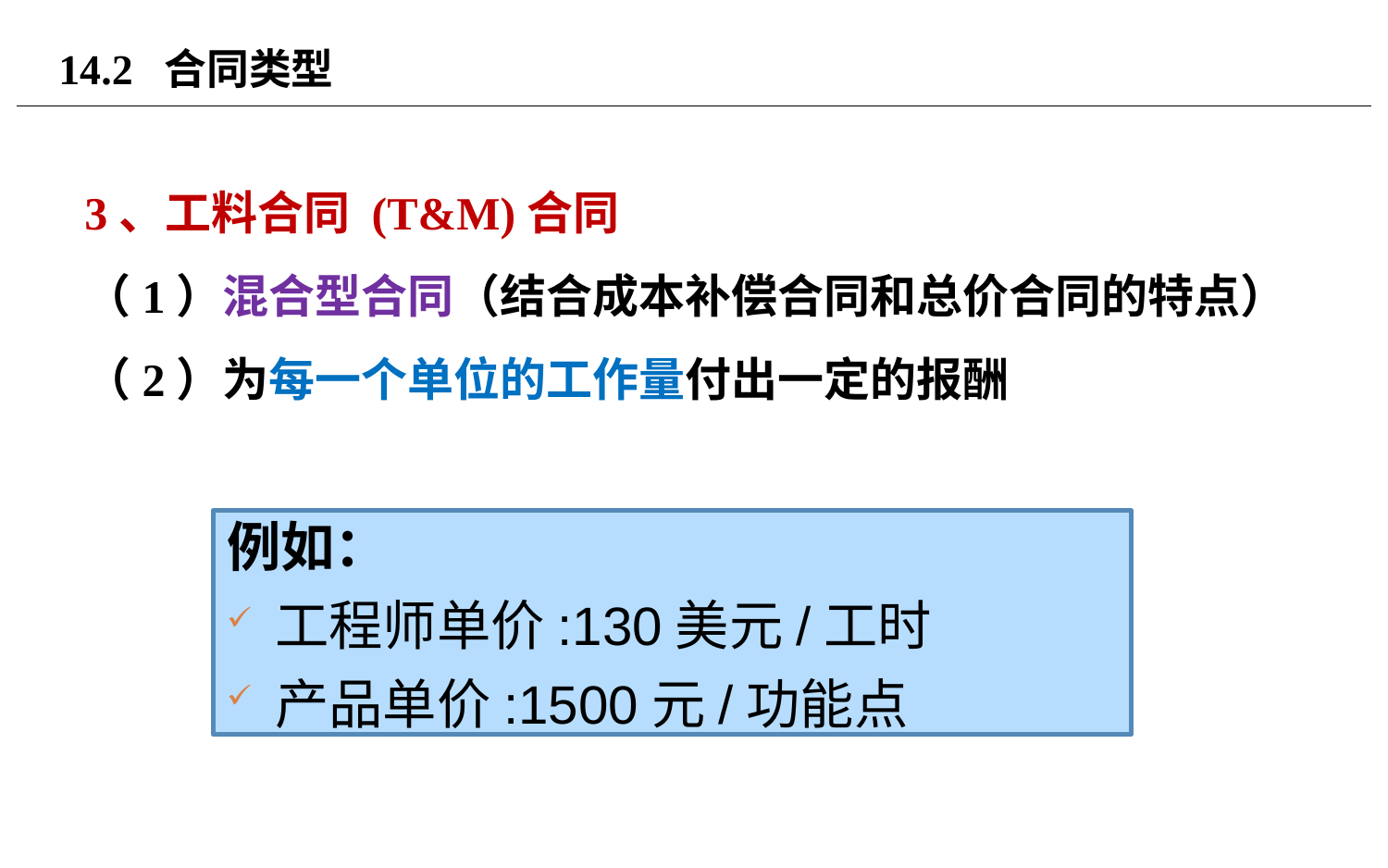

# 14.2  合同类型
3、工料合同 (T&M)合同
（1）混合型合同（结合成本补偿合同和总价合同的特点）
（2）为每一个单位的工作量付出一定的报酬

例如：
工程师单价:130美元/工时
产品单价:1500元/功能点